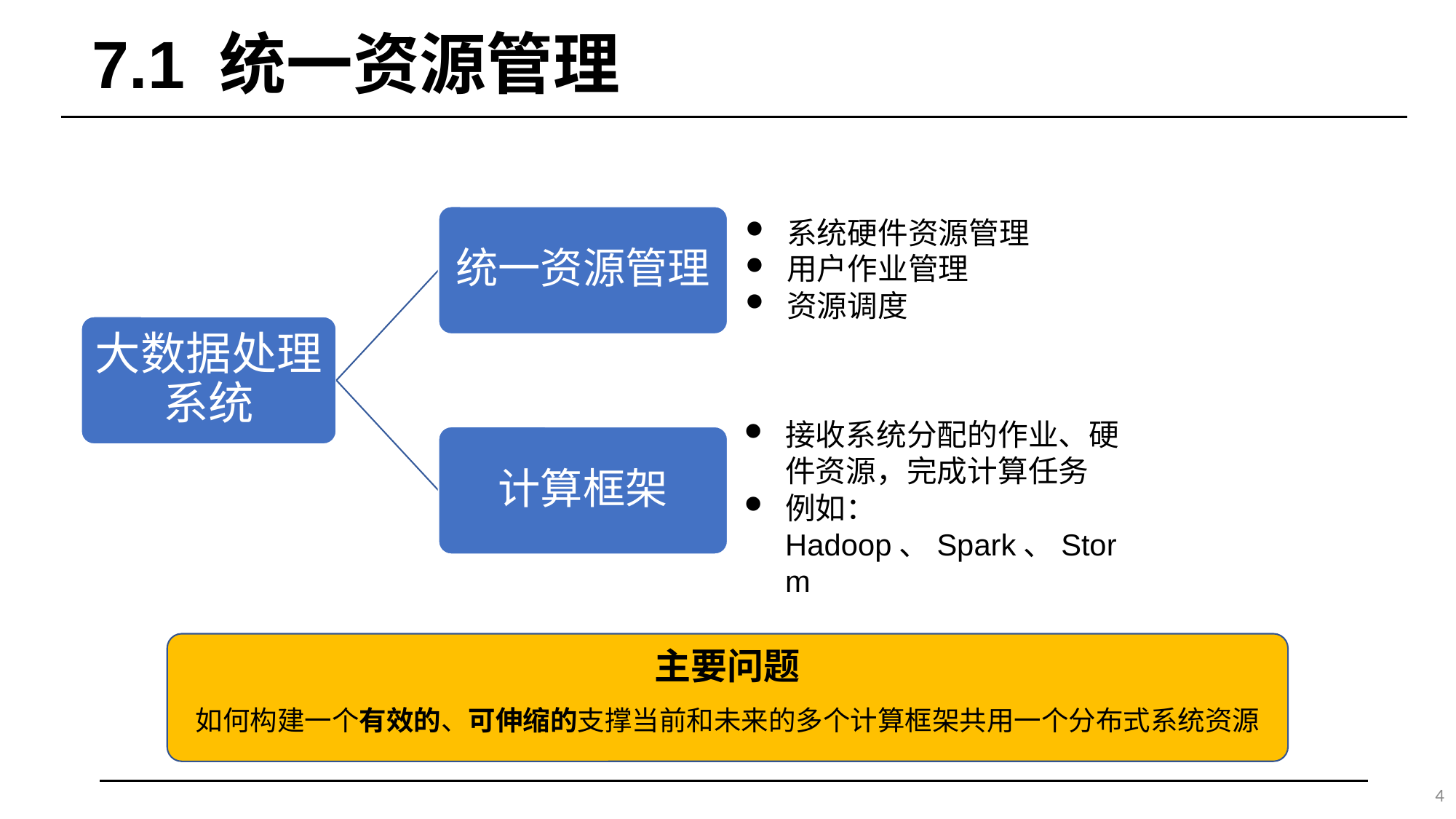

# 7.1 统一资源管理

统一资源管理
系统硬件资源管理
用户作业管理
资源调度

大数据处理系统

接收系统分配的作业、硬件资源，完成计算任务
例如：Hadoop、Spark、Storm

计算框架
主要问题

如何构建一个有效的、可伸缩的支撑当前和未来的多个计算框架共用一个分布式系统资源
4